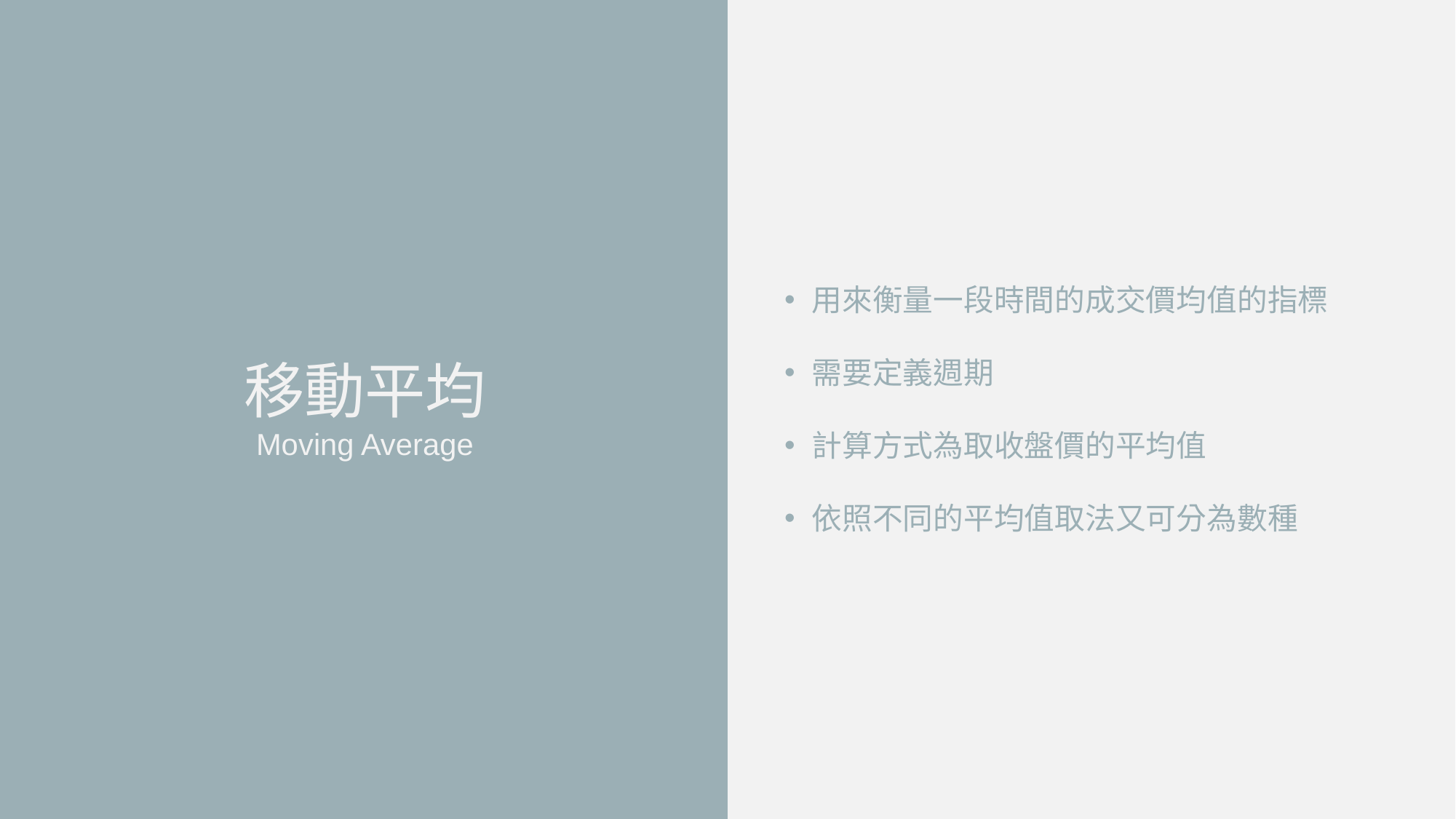

用來衡量一段時間的成交價均值的指標

需要定義週期

計算方式為取收盤價的平均值

依照不同的平均值取法又可分為數種
移動平均
Moving Average